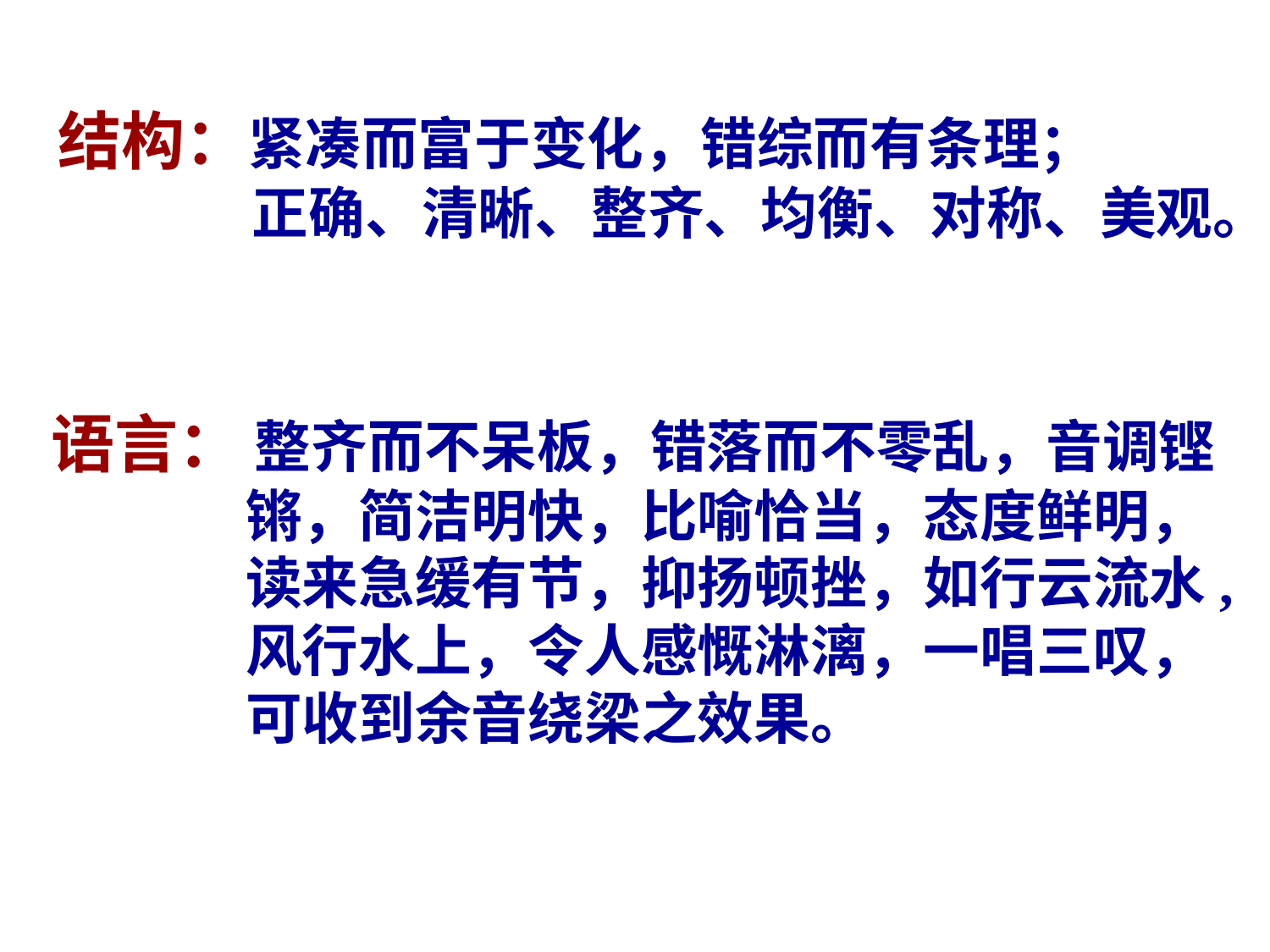

结构：紧凑而富于变化，错综而有条理；
              正确、清晰、整齐、均衡、对称、美观。。
语言： 整齐而不呆板，错落而不零乱，音调铿
              锵，简洁明快，比喻恰当，态度鲜明，
              读来急缓有节，抑扬顿挫，如行云流水,
              风行水上，令人感慨淋漓，一唱三叹，
              可收到余音绕梁之效果。